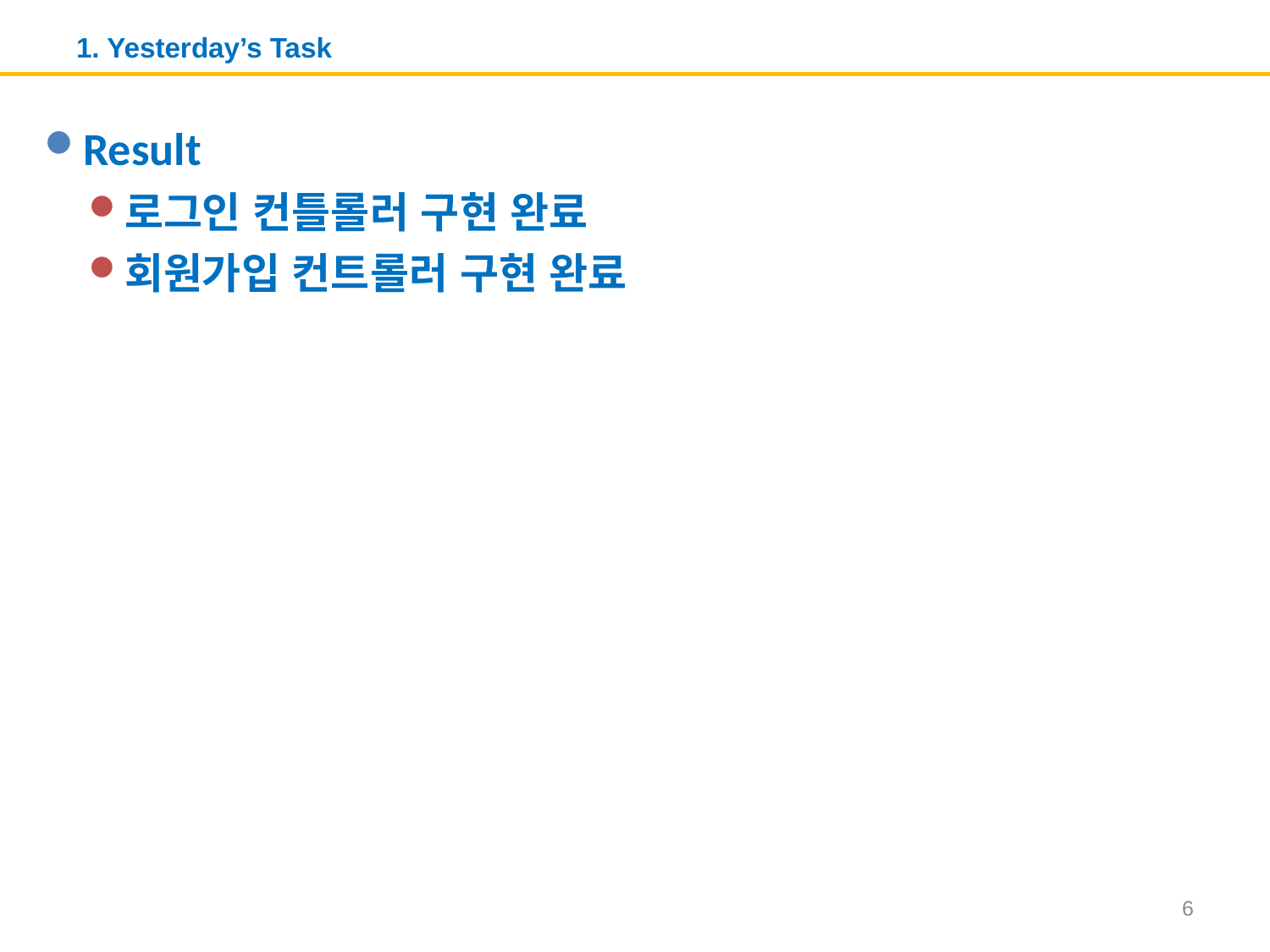

# 1. Yesterday’s Task
Result
로그인 컨틀롤러 구현 완료
회원가입 컨트롤러 구현 완료
6